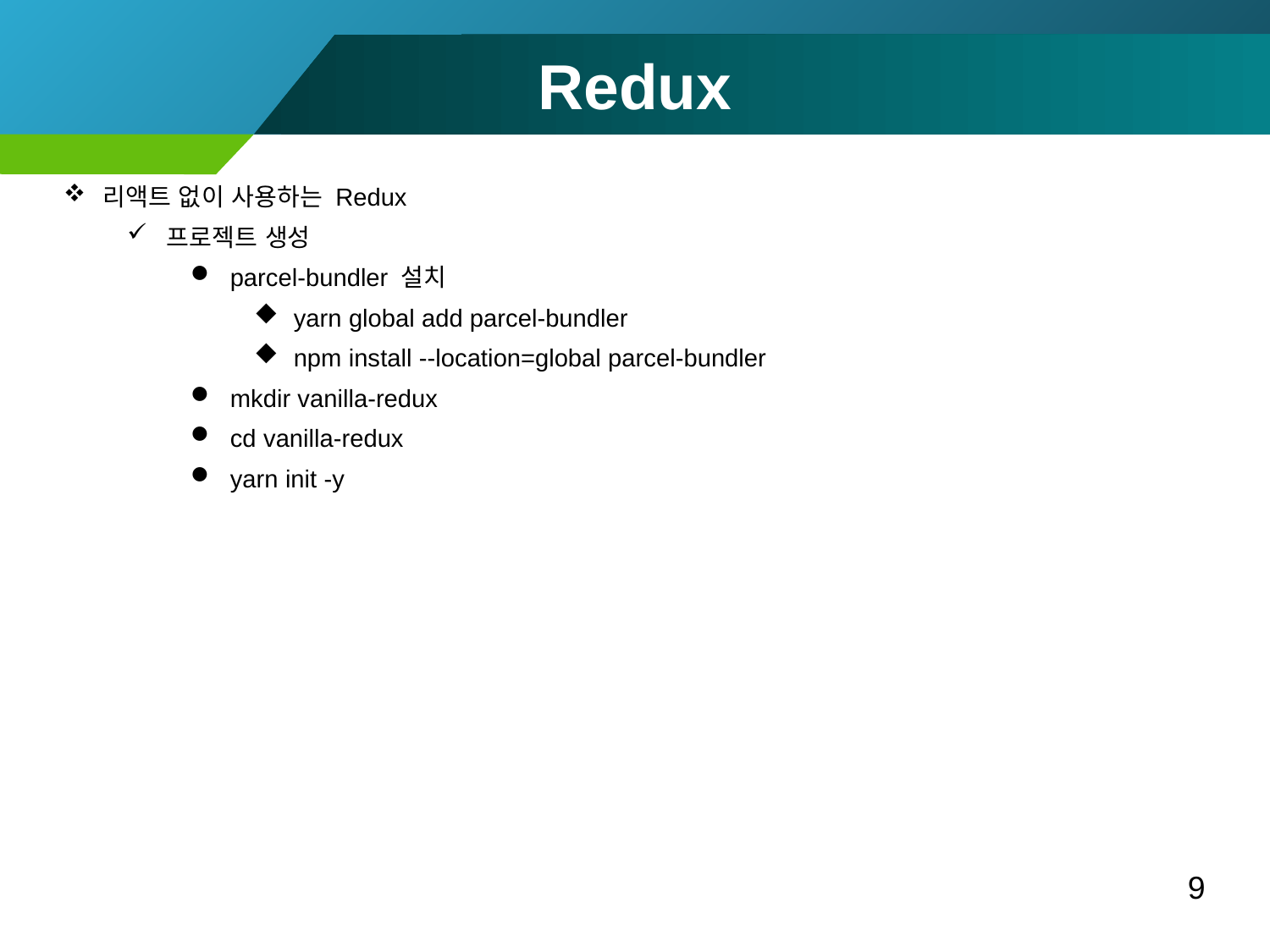

Redux
리액트 없이 사용하는 Redux
프로젝트 생성
parcel-bundler 설치
yarn global add parcel-bundler
npm install --location=global parcel-bundler
mkdir vanilla-redux
cd vanilla-redux
yarn init -y

9